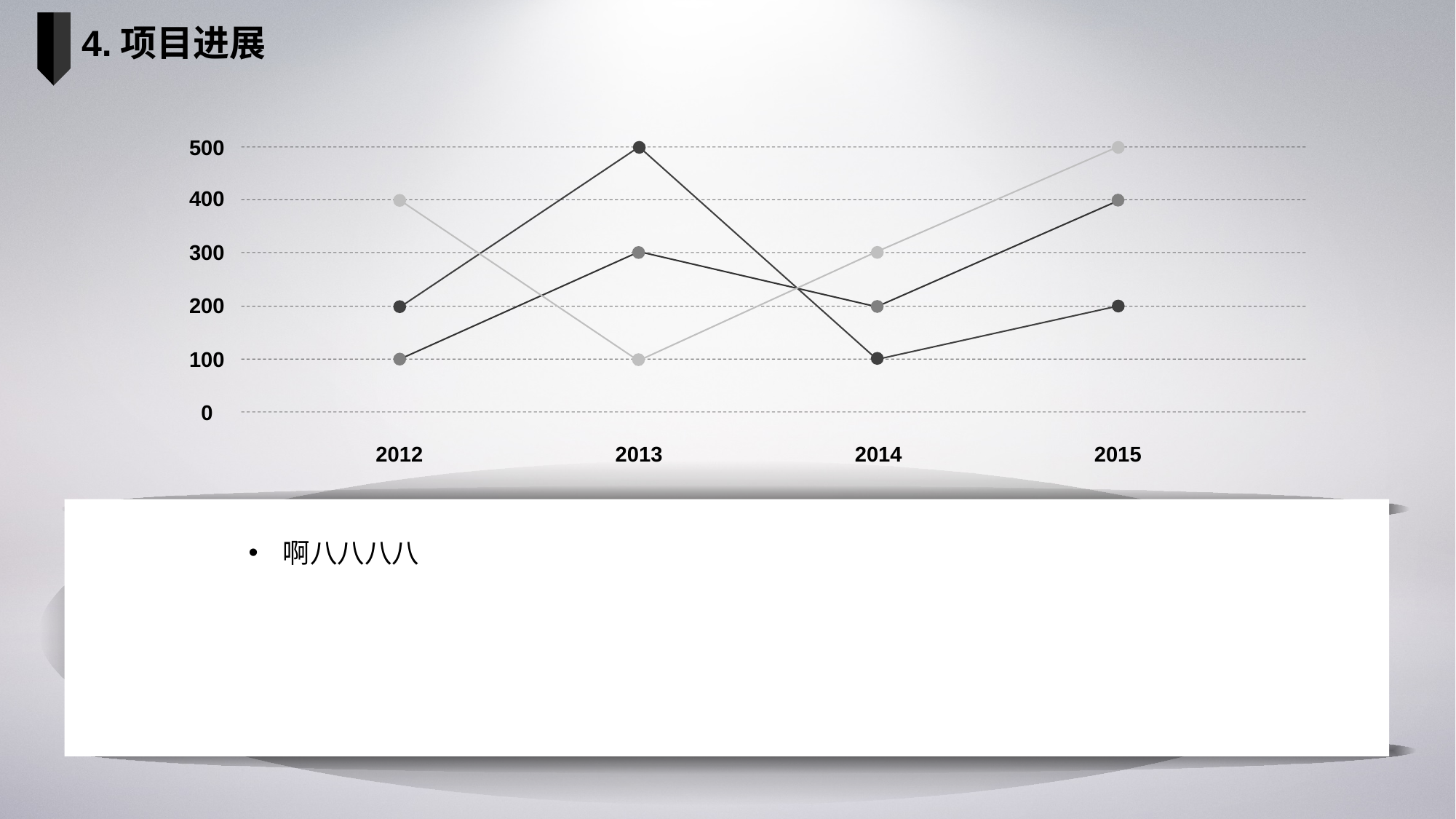

4.项目进展
500

400

300
200
100
0
2012
2013
2014
2015

啊八八八八